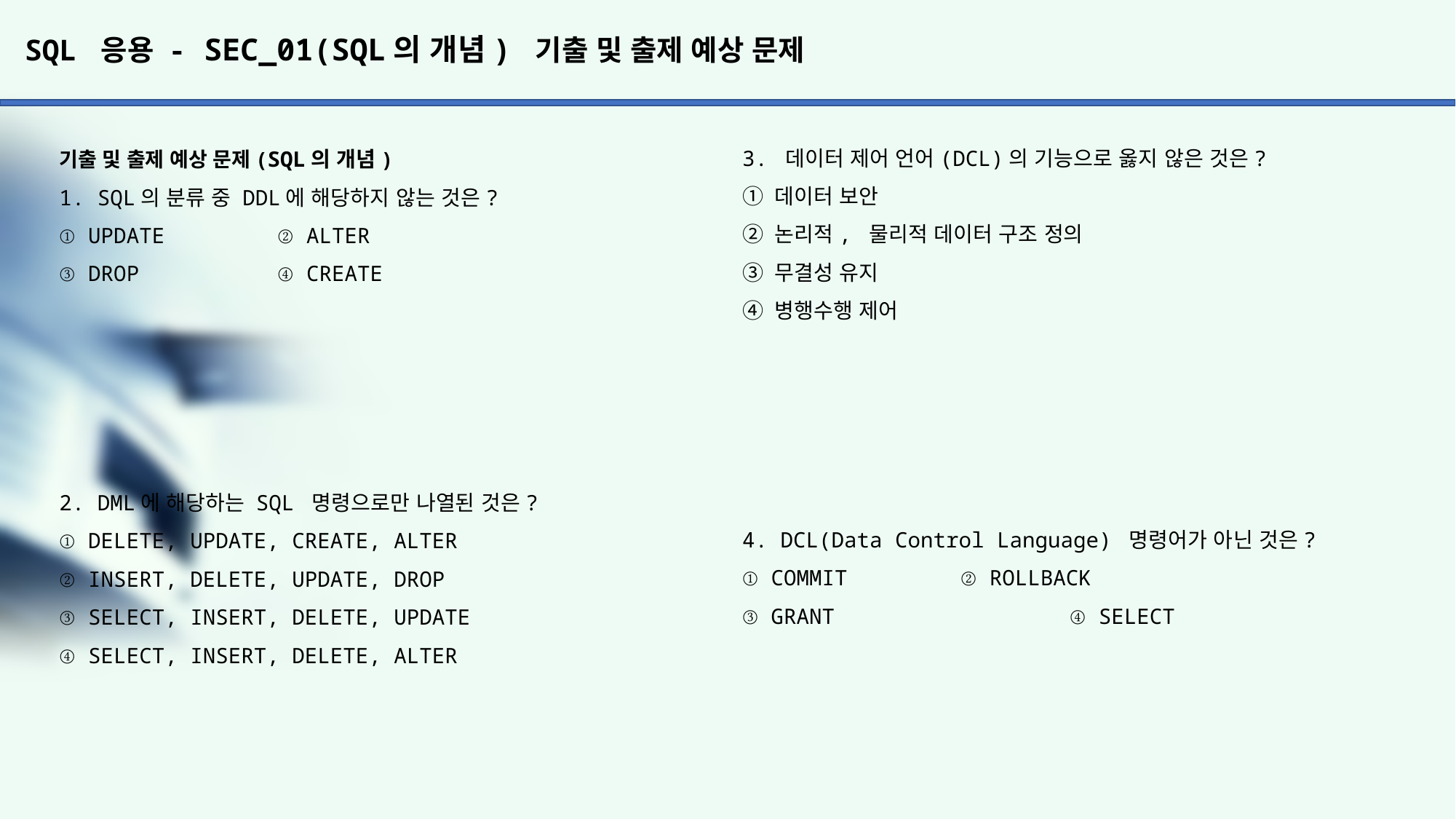

# SQL 응용 - SEC_01(SQL의 개념) 기출 및 출제 예상 문제
3. 데이터 제어 언어(DCL)의 기능으로 옳지 않은 것은?
① 데이터 보안
② 논리적, 물리적 데이터 구조 정의
③ 무결성 유지
④ 병행수행 제어

4. DCL(Data Control Language) 명령어가 아닌 것은?
① COMMIT		② ROLLBACK
③ GRANT			④ SELECT
기출 및 출제 예상 문제(SQL의 개념)
1. SQL의 분류 중 DDL에 해당하지 않는 것은?
① UPDATE		② ALTER
③ DROP		④ CREATE

2. DML에 해당하는 SQL 명령으로만 나열된 것은?
① DELETE, UPDATE, CREATE, ALTER
② INSERT, DELETE, UPDATE, DROP
③ SELECT, INSERT, DELETE, UPDATE
④ SELECT, INSERT, DELETE, ALTER